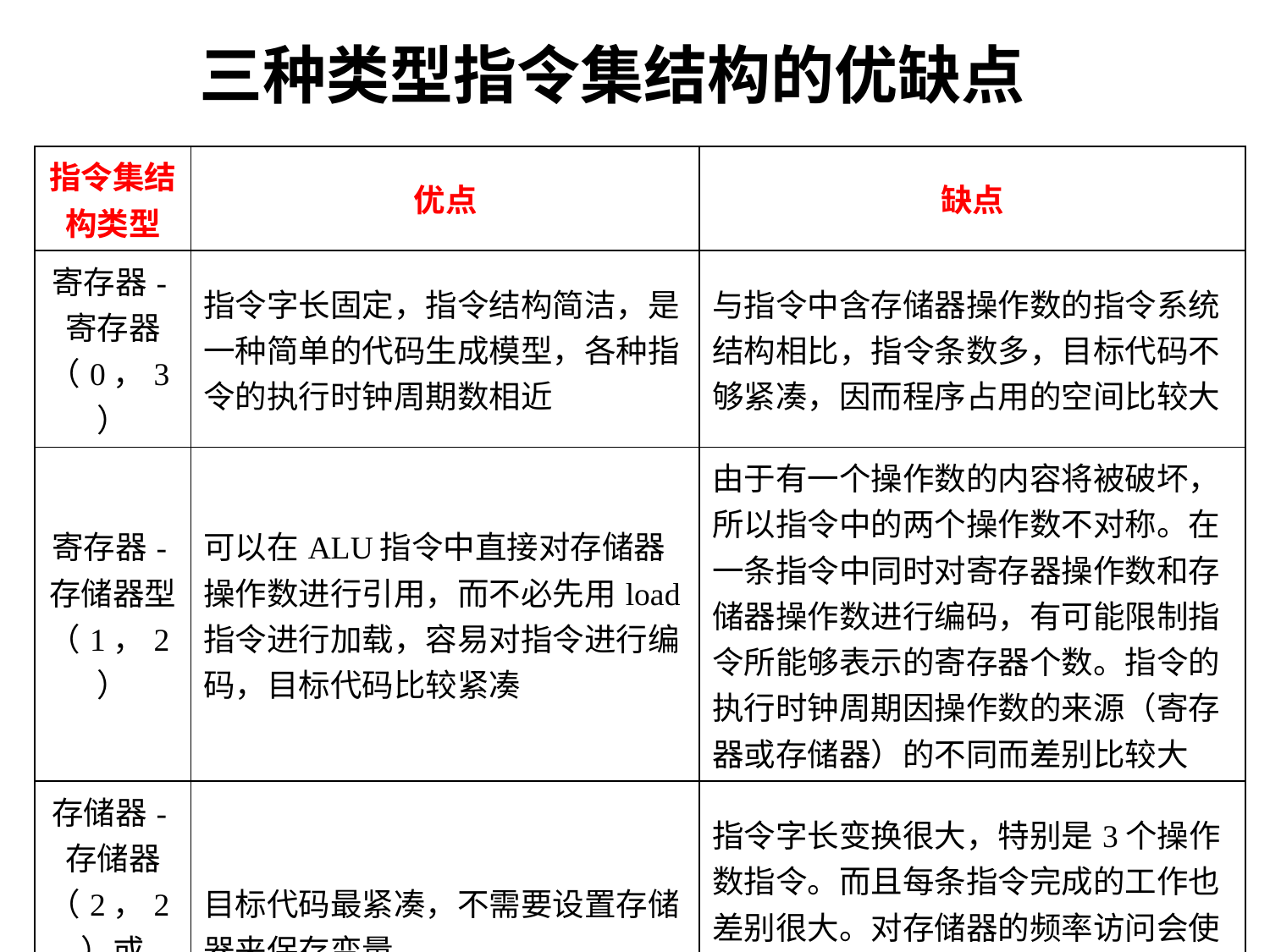

# 三种类型指令集结构的优缺点
| 指令集结构类型 | 优点 | 缺点 |
| --- | --- | --- |
| 寄存器-寄存器（0，3） | 指令字长固定，指令结构简洁，是一种简单的代码生成模型，各种指令的执行时钟周期数相近 | 与指令中含存储器操作数的指令系统结构相比，指令条数多，目标代码不够紧凑，因而程序占用的空间比较大 |
| 寄存器-存储器型 （1，2） | 可以在ALU指令中直接对存储器操作数进行引用，而不必先用load指令进行加载，容易对指令进行编码，目标代码比较紧凑 | 由于有一个操作数的内容将被破坏，所以指令中的两个操作数不对称。在一条指令中同时对寄存器操作数和存储器操作数进行编码，有可能限制指令所能够表示的寄存器个数。指令的执行时钟周期因操作数的来源（寄存器或存储器）的不同而差别比较大 |
| 存储器-存储器（2，2）或（3，3） | 目标代码最紧凑，不需要设置存储器来保存变量 | 指令字长变换很大，特别是3个操作数指令。而且每条指令完成的工作也差别很大。对存储器的频率访问会使存储器成为瓶颈。这种类型的指令系统现在已经不用了 |